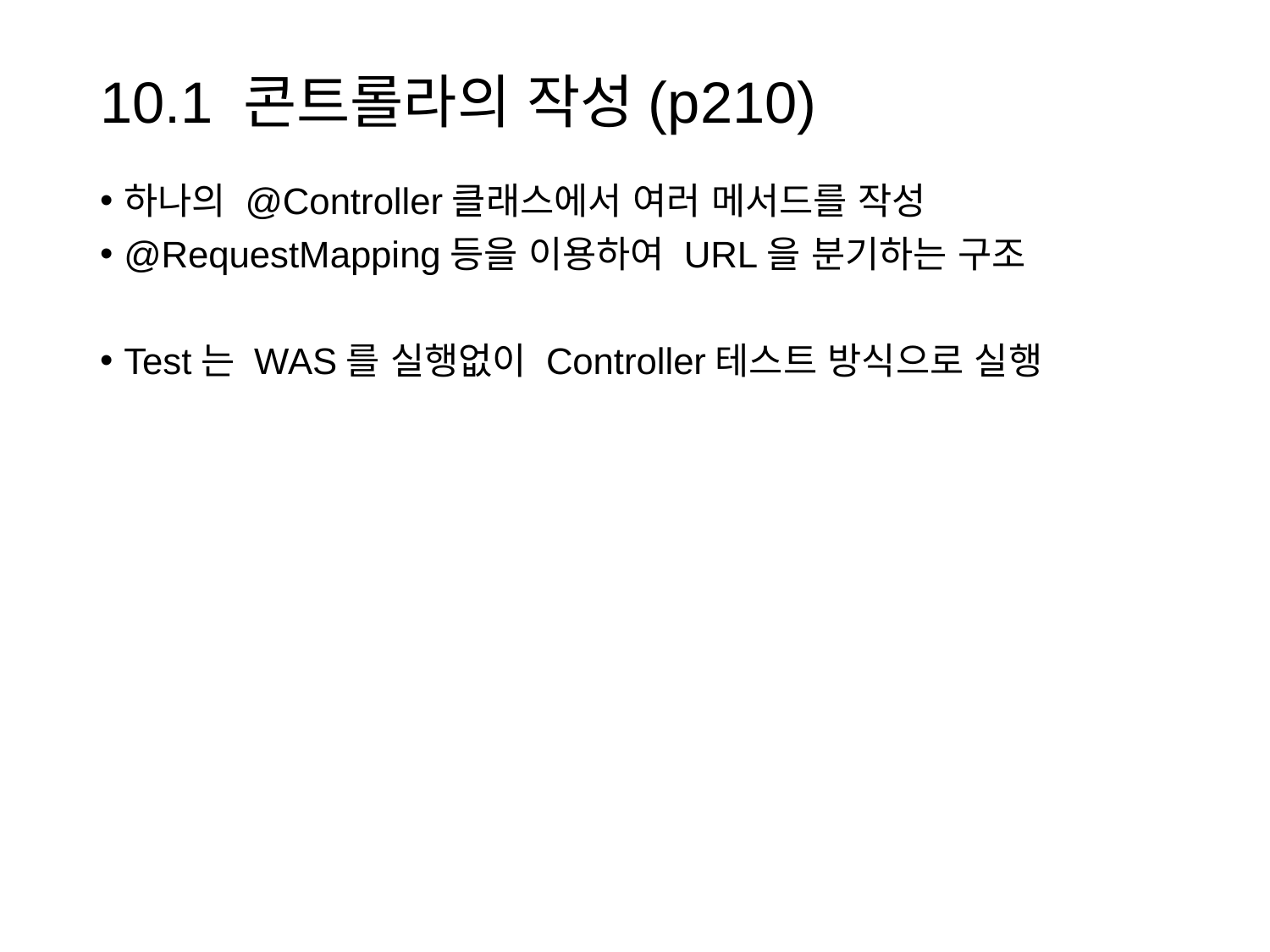

# 10.1 콘트롤라의 작성(p210)
하나의 @Controller클래스에서 여러 메서드를 작성
@RequestMapping등을 이용하여 URL을 분기하는 구조

Test는 WAS를 실행없이 Controller테스트 방식으로 실행